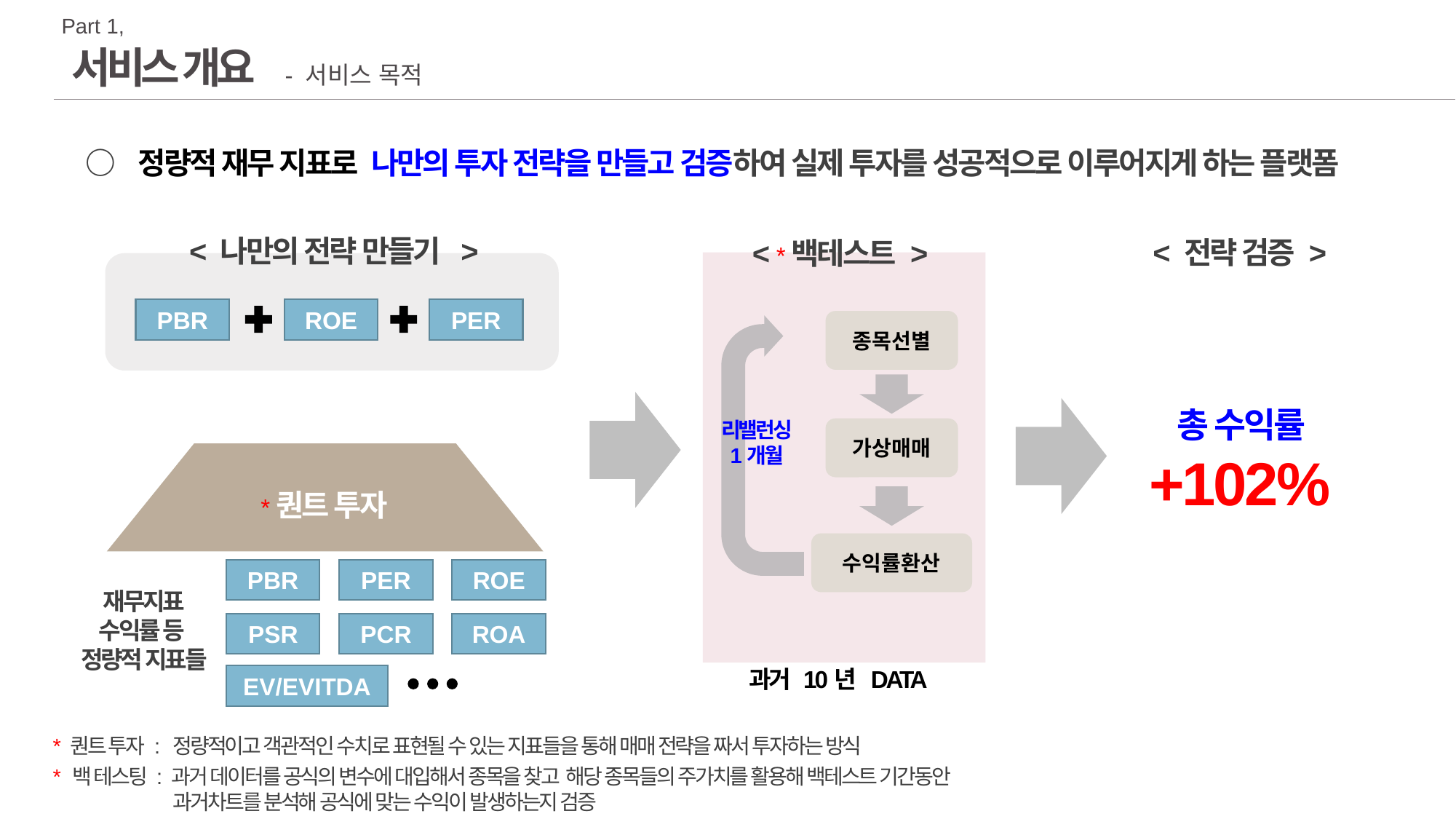

Part 1,
서비스 개요
- 서비스 목적
○  정량적 재무 지표로  나만의 투자 전략을 만들고 검증하여 실제 투자를 성공적으로 이루어지게 하는 플랫폼
< 나만의 전략 만들기  >

PBR
PER
ROE

< 전략 검증 >
< *백테스트 >

종목선별

리밸런싱
1개월
가상매매

수익률환산
과거 10년  DATA

 총 수익률
+102%

*퀀트 투자
PBR
PER
ROE
재무지표
수익률 등
정량적 지표들
PSR
PCR
ROA
EV/EVITDA

* 퀀트 투자 :  정량적이고 객관적인 수치로 표현될 수 있는 지표들을 통해 매매 전략을 짜서 투자하는 방식
* 백 테스팅 : 과거 데이터를 공식의 변수에 대입해서 종목을 찾고  해당 종목들의 주가치를 활용해 백테스트 기간동안
	 과거차트를 분석해 공식에 맞는 수익이 발생하는지 검증